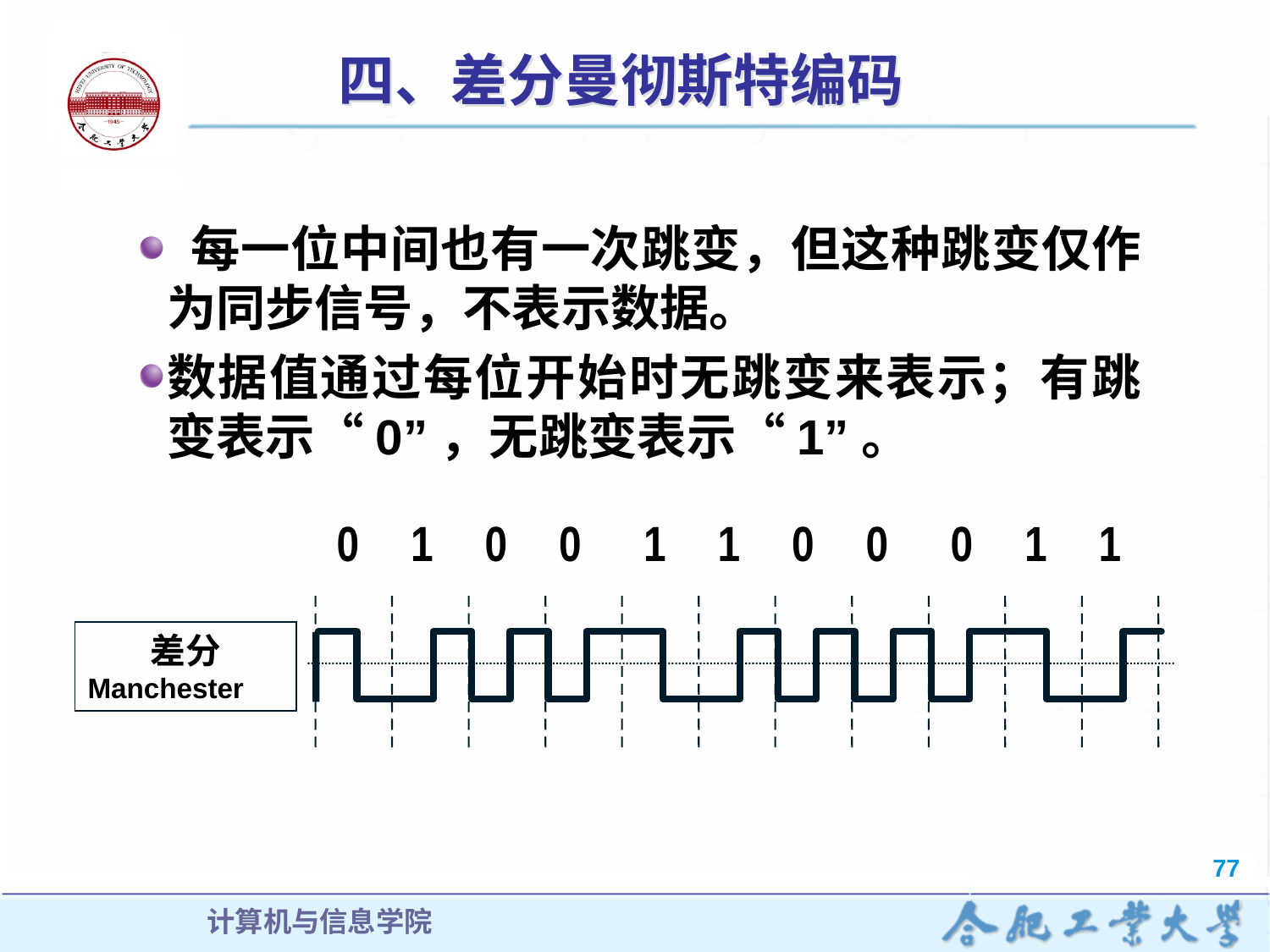

# 四、差分曼彻斯特编码
 每一位中间也有一次跳变，但这种跳变仅作为同步信号，不表示数据。
数据值通过每位开始时无跳变来表示；有跳变表示“0”，无跳变表示“1”。
0
1
0
0
1
1
0
0
0
1
1

差分
Manchester